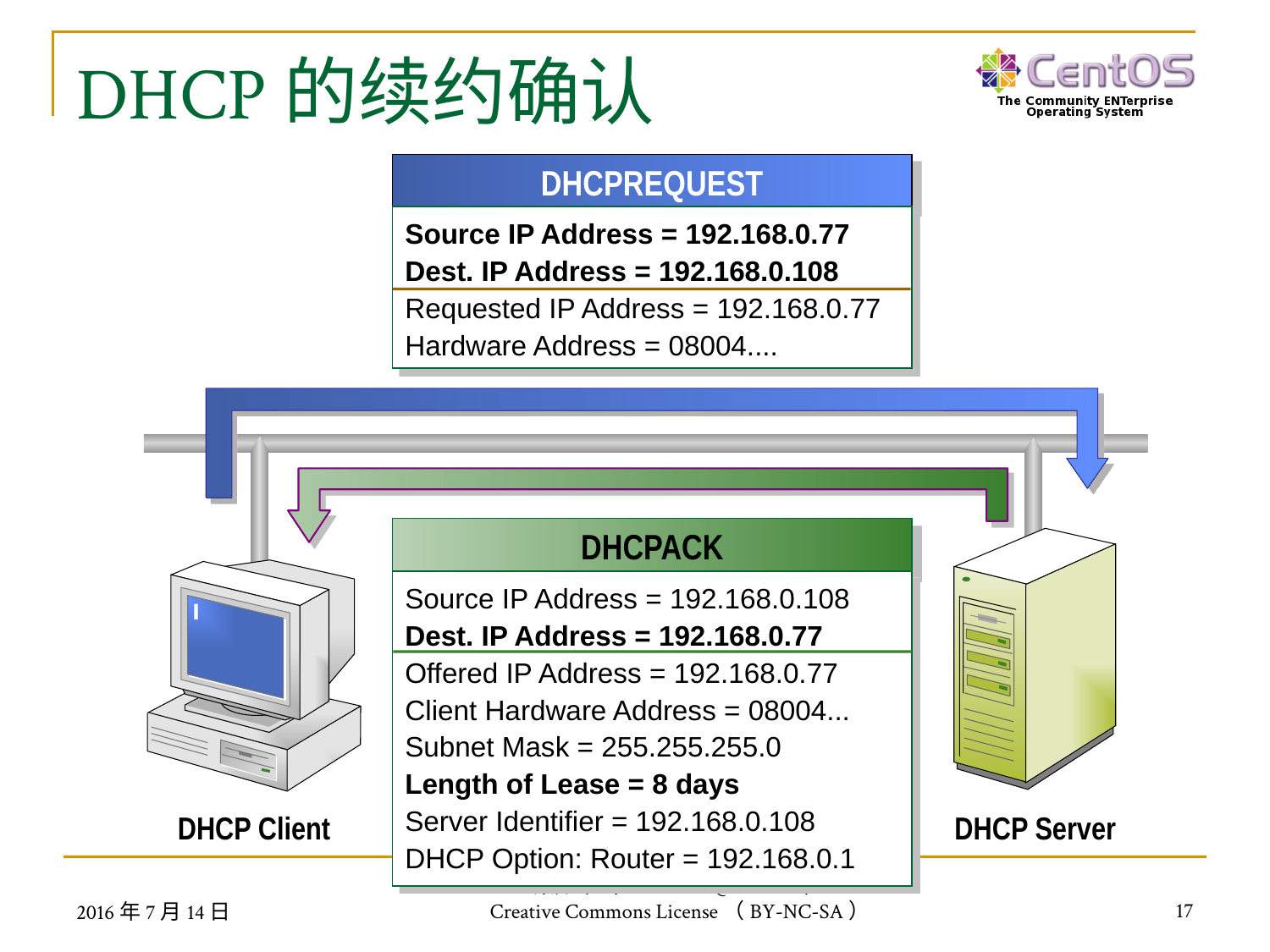

# DHCP的续约确认
DHCPREQUEST
Source IP Address = 192.168.0.77
Dest. IP Address = 192.168.0.108
Requested IP Address = 192.168.0.77
Hardware Address = 08004....

DHCPACK
Source IP Address = 192.168.0.108
Dest. IP Address = 192.168.0.77
Offered IP Address = 192.168.0.77
Client Hardware Address = 08004...
Subnet Mask = 255.255.255.0
Length of Lease = 8 days
Server Identifier = 192.168.0.108
DHCP Option: Router = 192.168.0.1

DHCP Client
DHCP Server
梁如军（linuxbooks@126.com）
Creative Commons License（BY-NC-SA）
2016年7月14日
17